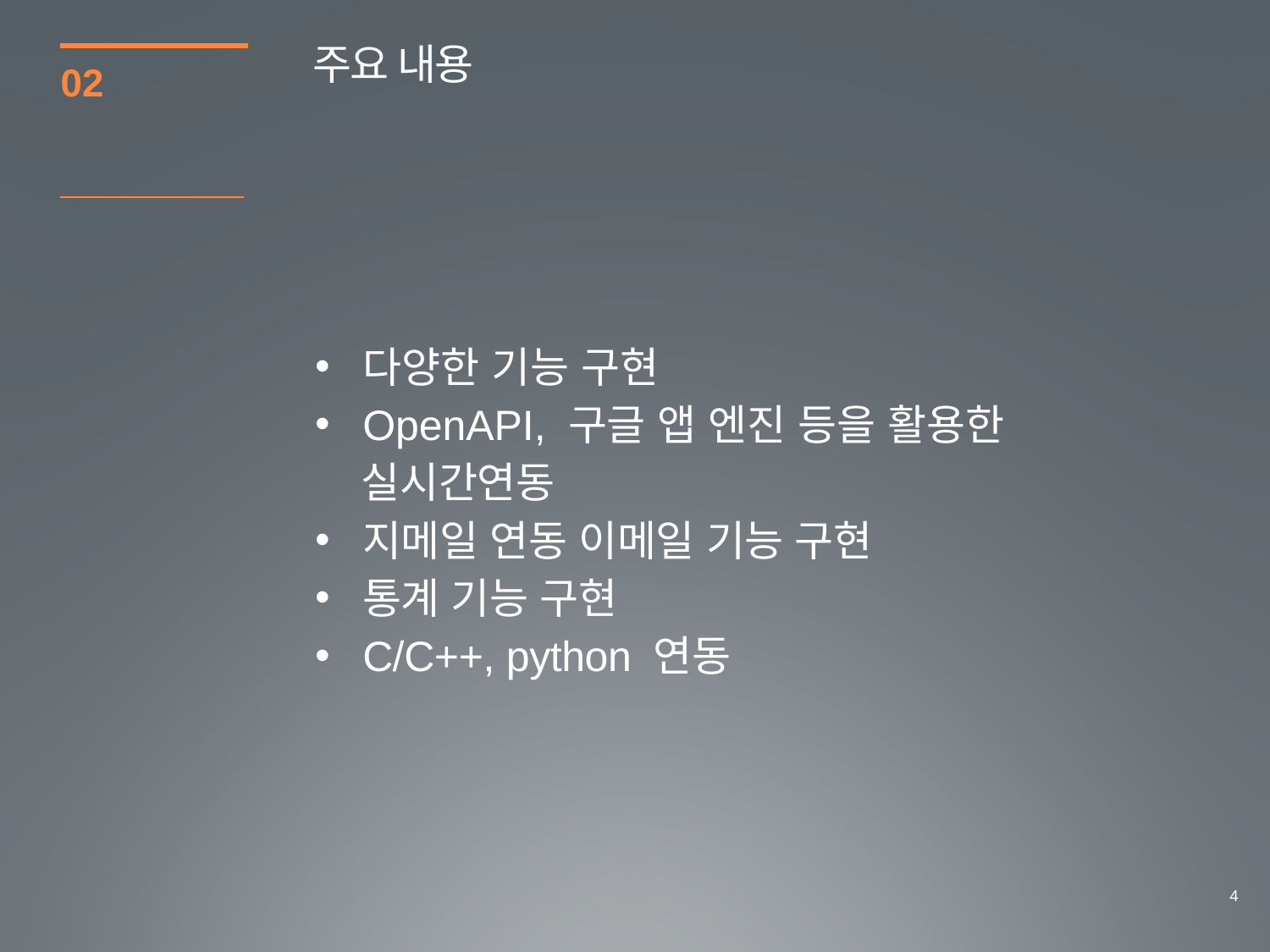

주요 내용
02

다양한 기능 구현
OpenAPI, 구글 앱 엔진 등을 활용한
   실시간연동
지메일 연동 이메일 기능 구현
통계 기능 구현
C/C++, python 연동